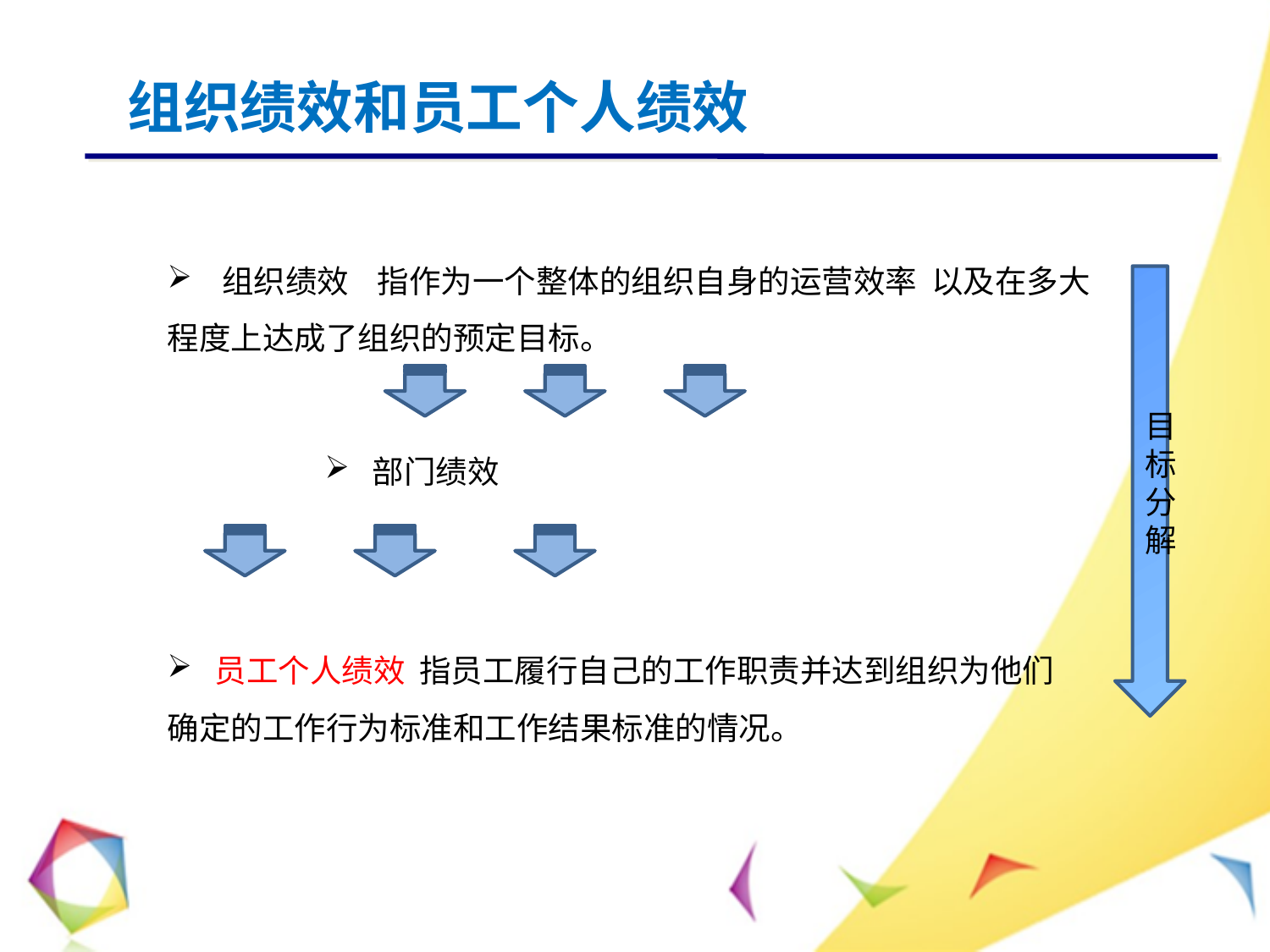

组织绩效和员工个人绩效

   组织绩效    指作为一个整体的组织自身的运营效率  以及在多大程度上达成了组织的预定目标。
目标分解

  部门绩效

  员工个人绩效  指员工履行自己的工作职责并达到组织为他们确定的工作行为标准和工作结果标准的情况。